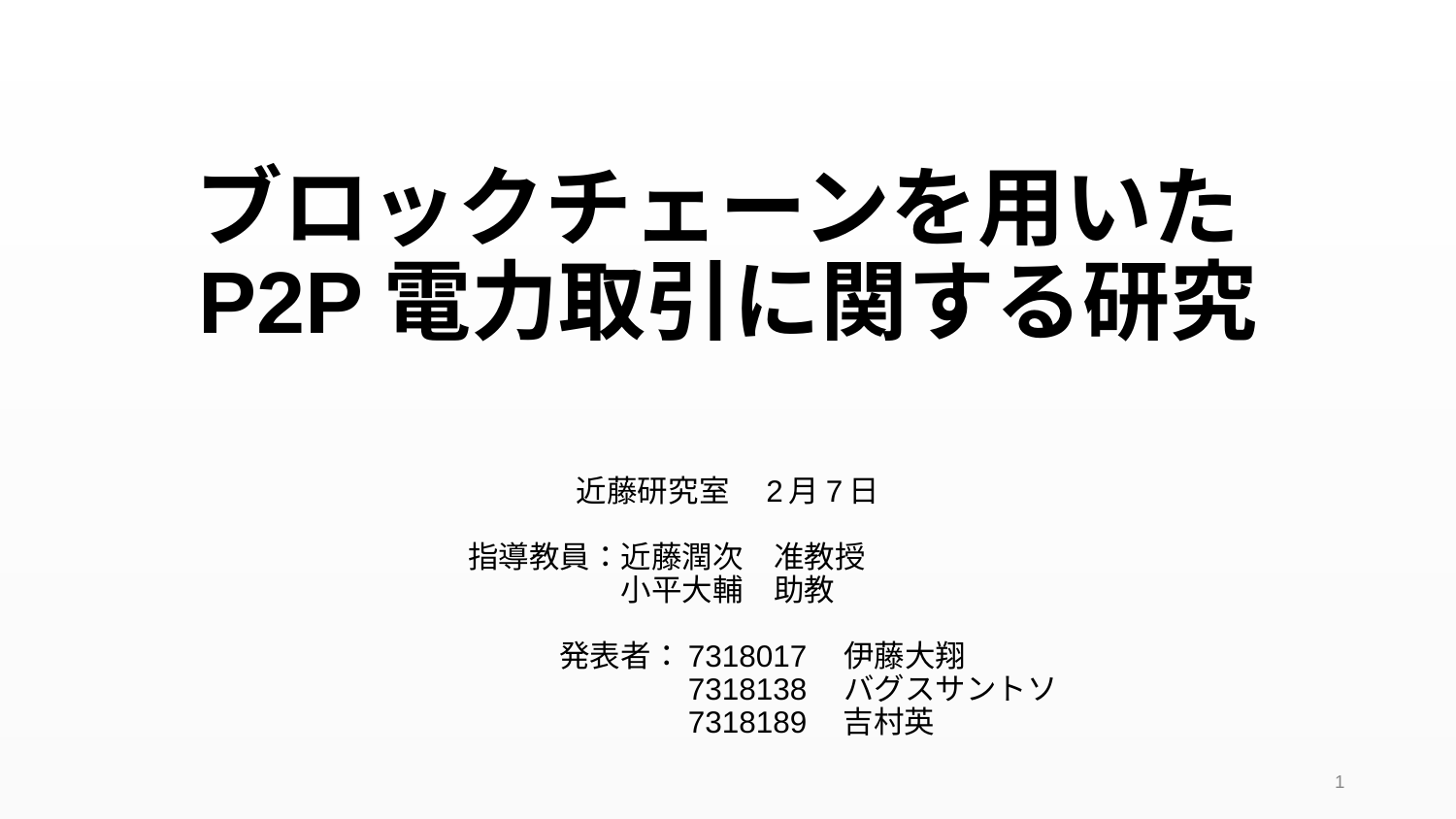

# ブロックチェーンを用いたP2P電力取引に関する研究
近藤研究室　2月7日

　　　　　　　　　指導教員：近藤潤次　准教授
　　　　　　　　　　　　　　小平大輔　助教

　　 発表者：7318017　伊藤大翔
　　　　　　　　　 7318138　バグスサントソ
　　　　　 7318189　吉村英
1